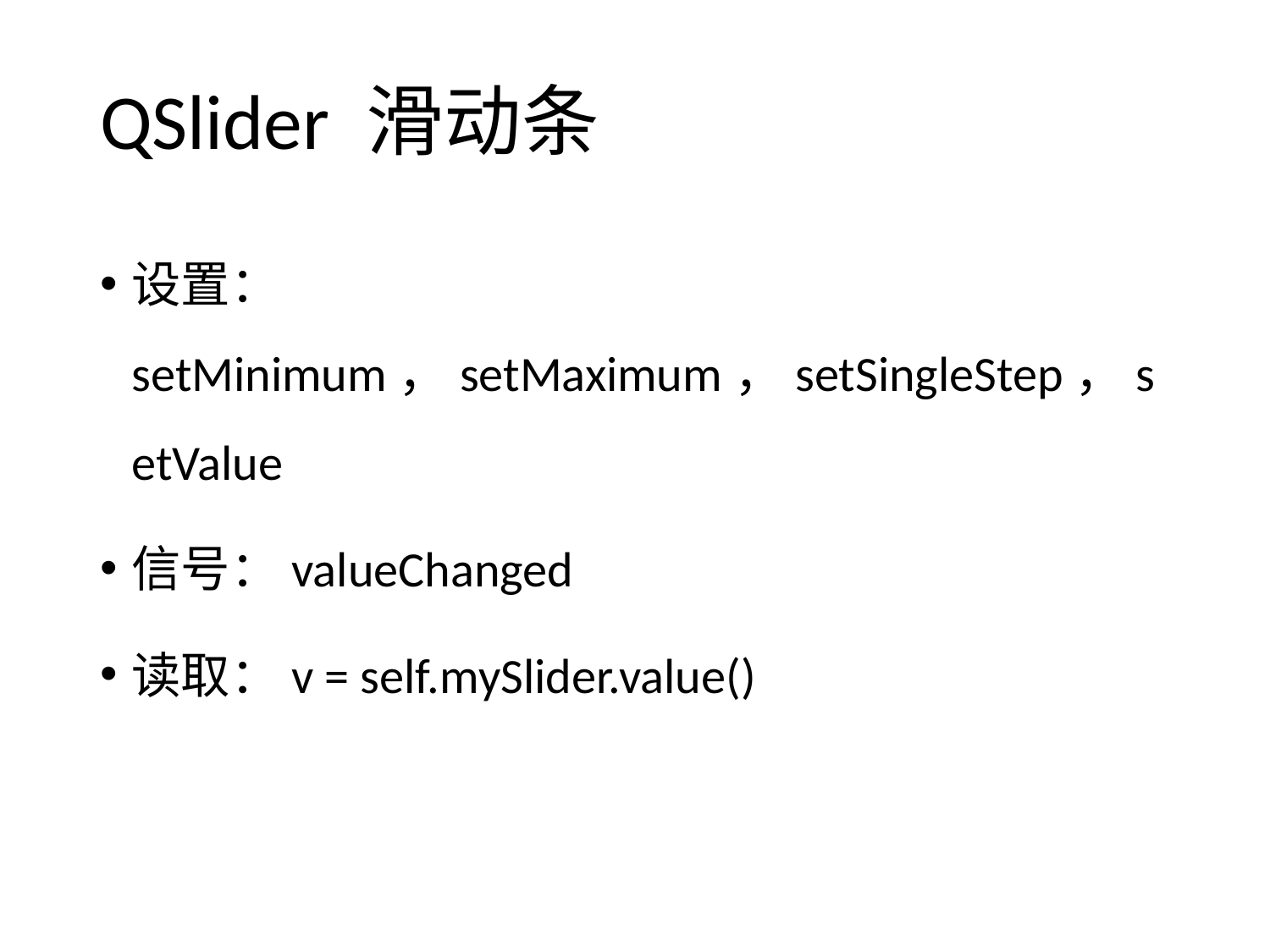

# QSlider 滑动条
设置：setMinimum，setMaximum，setSingleStep，setValue
信号：valueChanged
读取：v = self.mySlider.value()